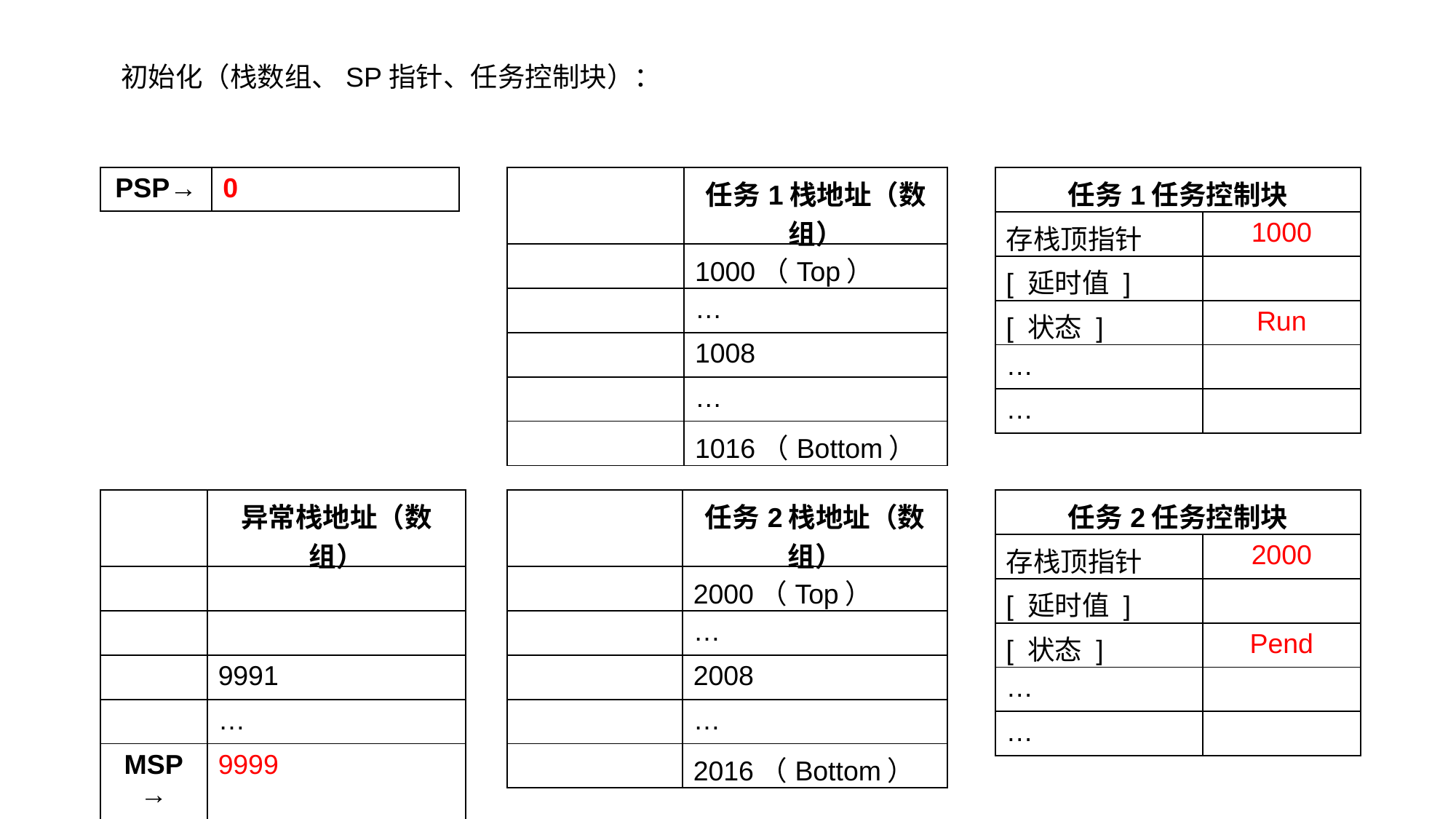

初始化（栈数组、SP指针、任务控制块）：
| PSP→ | 0 |
| --- | --- |
|  | 任务1栈地址（数组） |
| --- | --- |
|  | 1000（Top） |
|  | … |
|  | 1008 |
|  | … |
|  | 1016（Bottom） |
| 任务1任务控制块 |  |
| --- | --- |
| 存栈顶指针 | 1000 |
| [ 延时值 ] |  |
| [ 状态 ] | Run |
| … |  |
| … |  |
|  | 异常栈地址（数组） |
| --- | --- |
|  |  |
|  |  |
|  | 9991 |
|  | … |
| MSP→ | 9999 |
|  | 任务2栈地址（数组） |
| --- | --- |
|  | 2000（Top） |
|  | … |
|  | 2008 |
|  | … |
|  | 2016（Bottom） |
| 任务2任务控制块 |  |
| --- | --- |
| 存栈顶指针 | 2000 |
| [ 延时值 ] |  |
| [ 状态 ] | Pend |
| … |  |
| … |  |